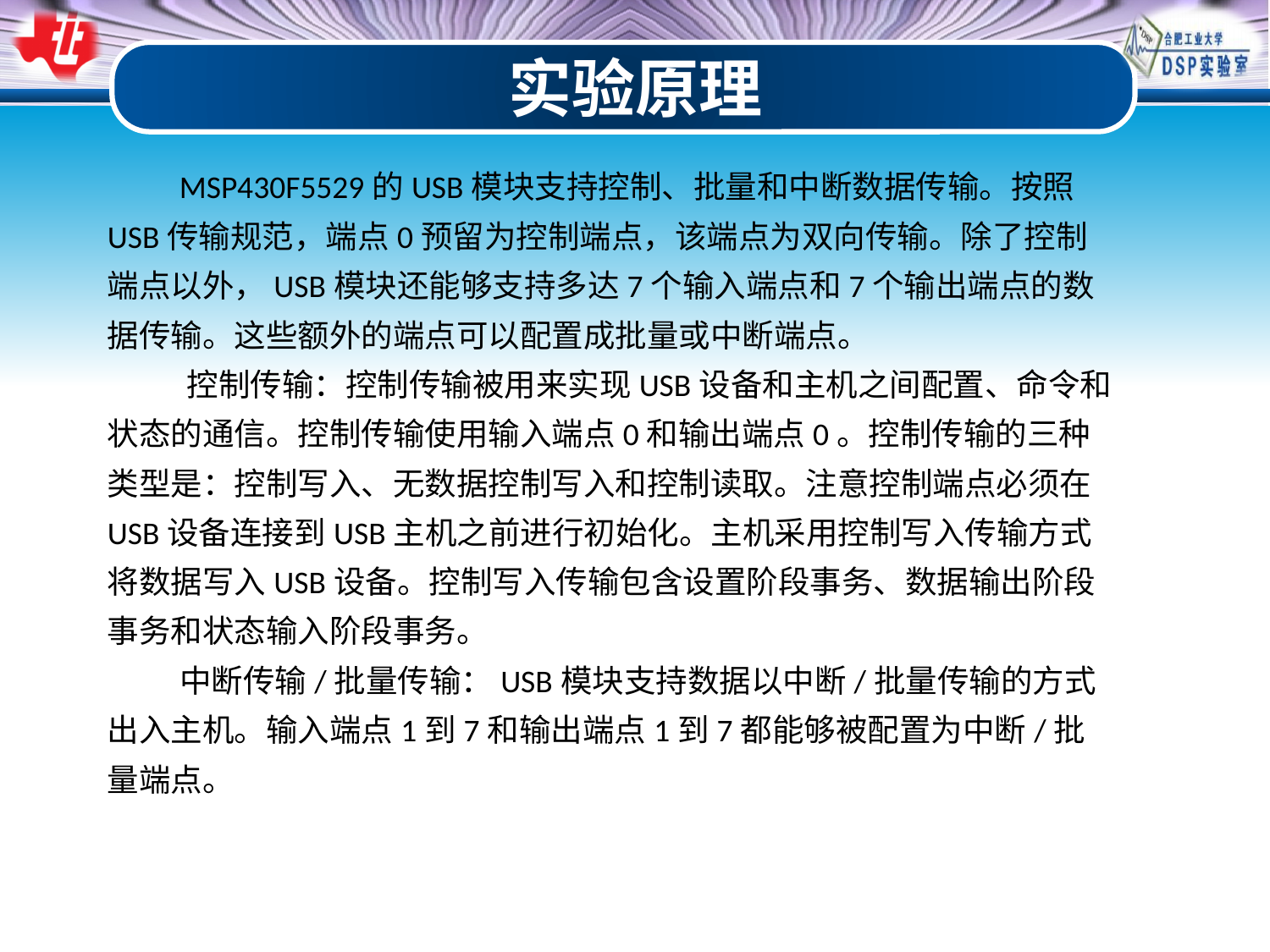

实验原理
          MSP430F5529的USB模块支持控制、批量和中断数据传输。按照USB传输规范，端点0预留为控制端点，该端点为双向传输。除了控制端点以外，USB模块还能够支持多达7个输入端点和7个输出端点的数据传输。这些额外的端点可以配置成批量或中断端点。
          控制传输：控制传输被用来实现USB设备和主机之间配置、命令和状态的通信。控制传输使用输入端点0和输出端点0。控制传输的三种类型是：控制写入、无数据控制写入和控制读取。注意控制端点必须在USB设备连接到USB主机之前进行初始化。主机采用控制写入传输方式将数据写入USB设备。控制写入传输包含设置阶段事务、数据输出阶段事务和状态输入阶段事务。
         中断传输/批量传输：USB模块支持数据以中断/批量传输的方式出入主机。输入端点1到7和输出端点1到7都能够被配置为中断/批量端点。